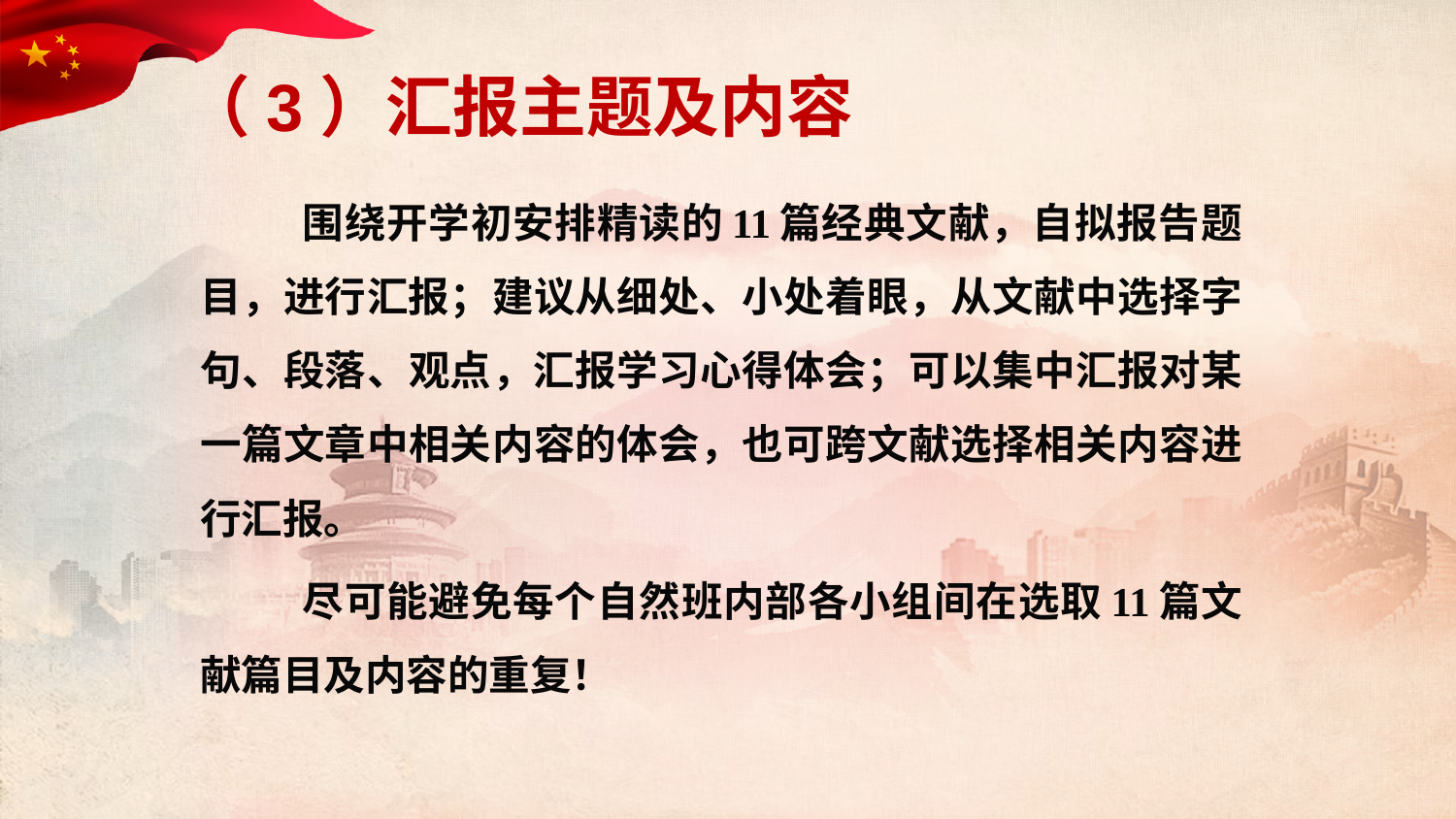

# （3）汇报主题及内容
         围绕开学初安排精读的11篇经典文献，自拟报告题目，进行汇报；建议从细处、小处着眼，从文献中选择字句、段落、观点，汇报学习心得体会；可以集中汇报对某一篇文章中相关内容的体会，也可跨文献选择相关内容进行汇报。
         尽可能避免每个自然班内部各小组间在选取11篇文献篇目及内容的重复！